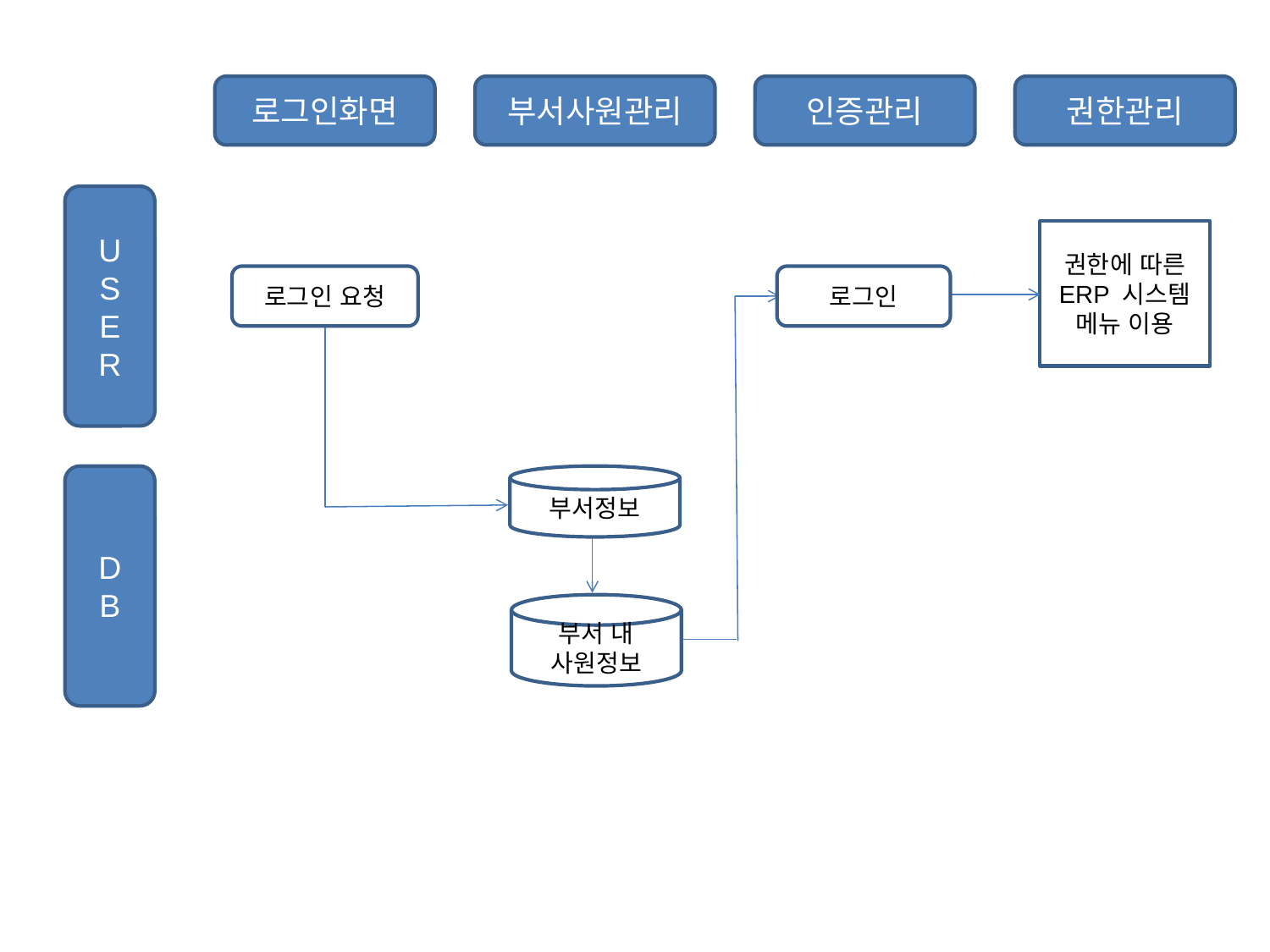

로그인화면
부서사원관리
인증관리
권한관리
U
S
E
R
권한에 따른 ERP 시스템 메뉴 이용
로그인 요청
로그인
D
B
부서정보
부서 내
사원정보